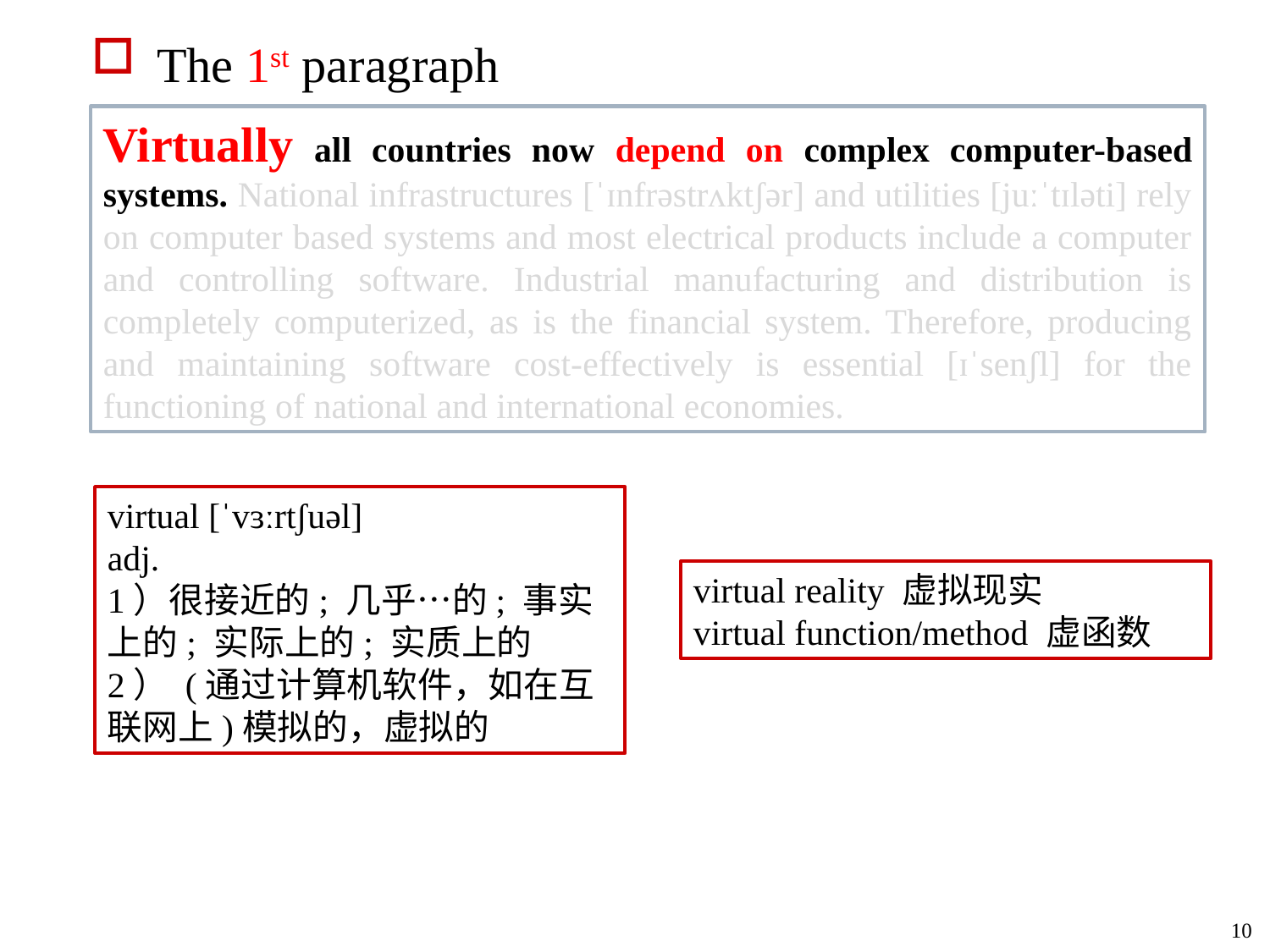

The 1st paragraph
Virtually all countries now depend on complex computer-based systems. National infrastructures [ˈɪnfrəstrʌktʃər] and utilities [juːˈtɪləti] rely on computer based systems and most electrical products include a computer and controlling software. Industrial manufacturing and distribution is completely computerized, as is the financial system. Therefore, producing and maintaining software cost-effectively is essential [ɪˈsenʃl] for the functioning of national and international economies.
virtual [ˈvɜːrtʃuəl]
adj.
1）很接近的; 几乎…的; 事实上的; 实际上的; 实质上的
2） (通过计算机软件，如在互联网上)模拟的，虚拟的
virtual reality 虚拟现实
virtual function/method 虚函数
10